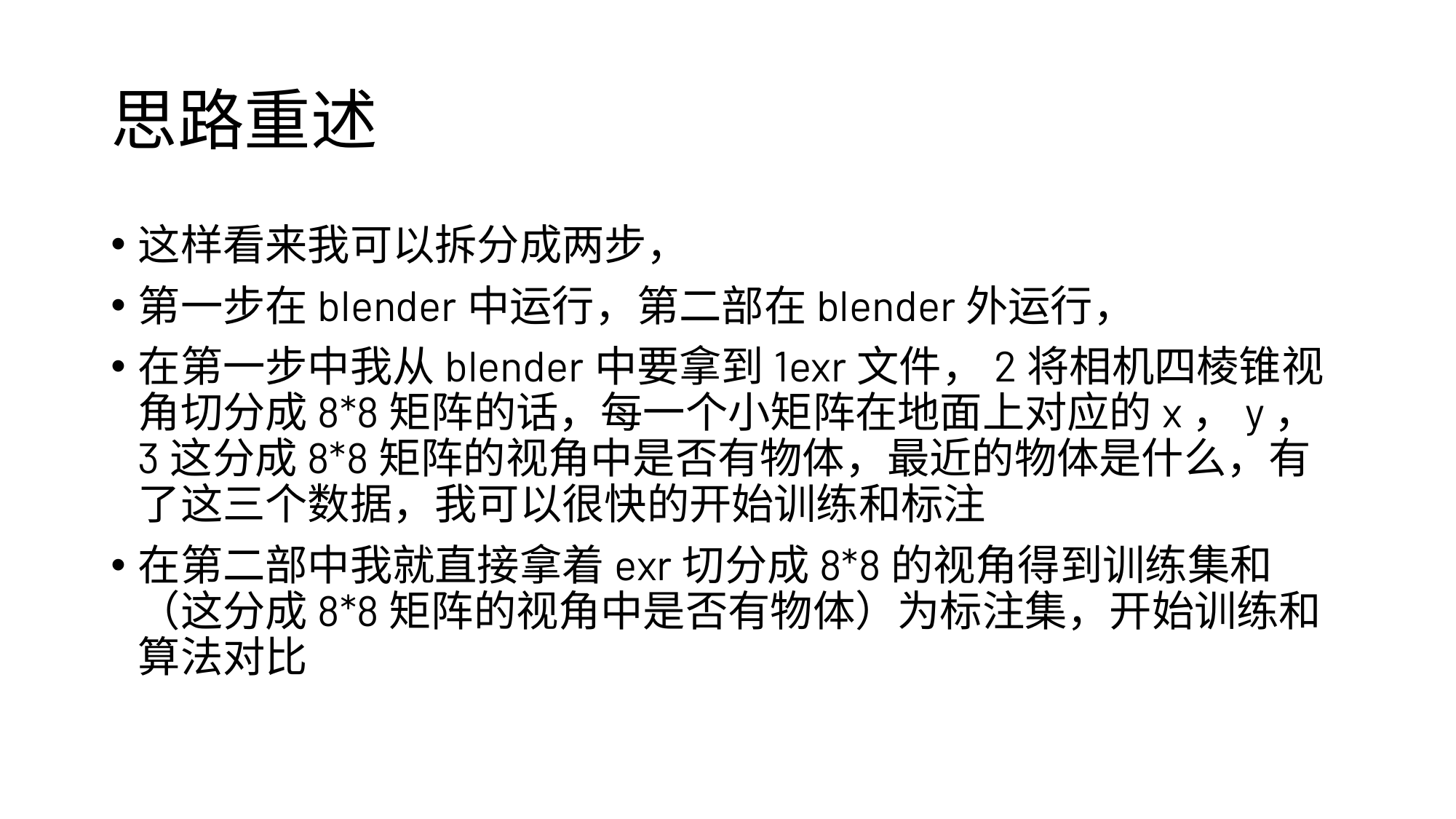

# 思路重述
这样看来我可以拆分成两步，
第一步在blender中运行，第二部在blender外运行，
在第一步中我从blender中要拿到1exr文件，2将相机四棱锥视角切分成8*8矩阵的话，每一个小矩阵在地面上对应的x，y，3这分成8*8矩阵的视角中是否有物体，最近的物体是什么，有了这三个数据，我可以很快的开始训练和标注
在第二部中我就直接拿着exr切分成8*8的视角得到训练集和（这分成8*8矩阵的视角中是否有物体）为标注集，开始训练和算法对比